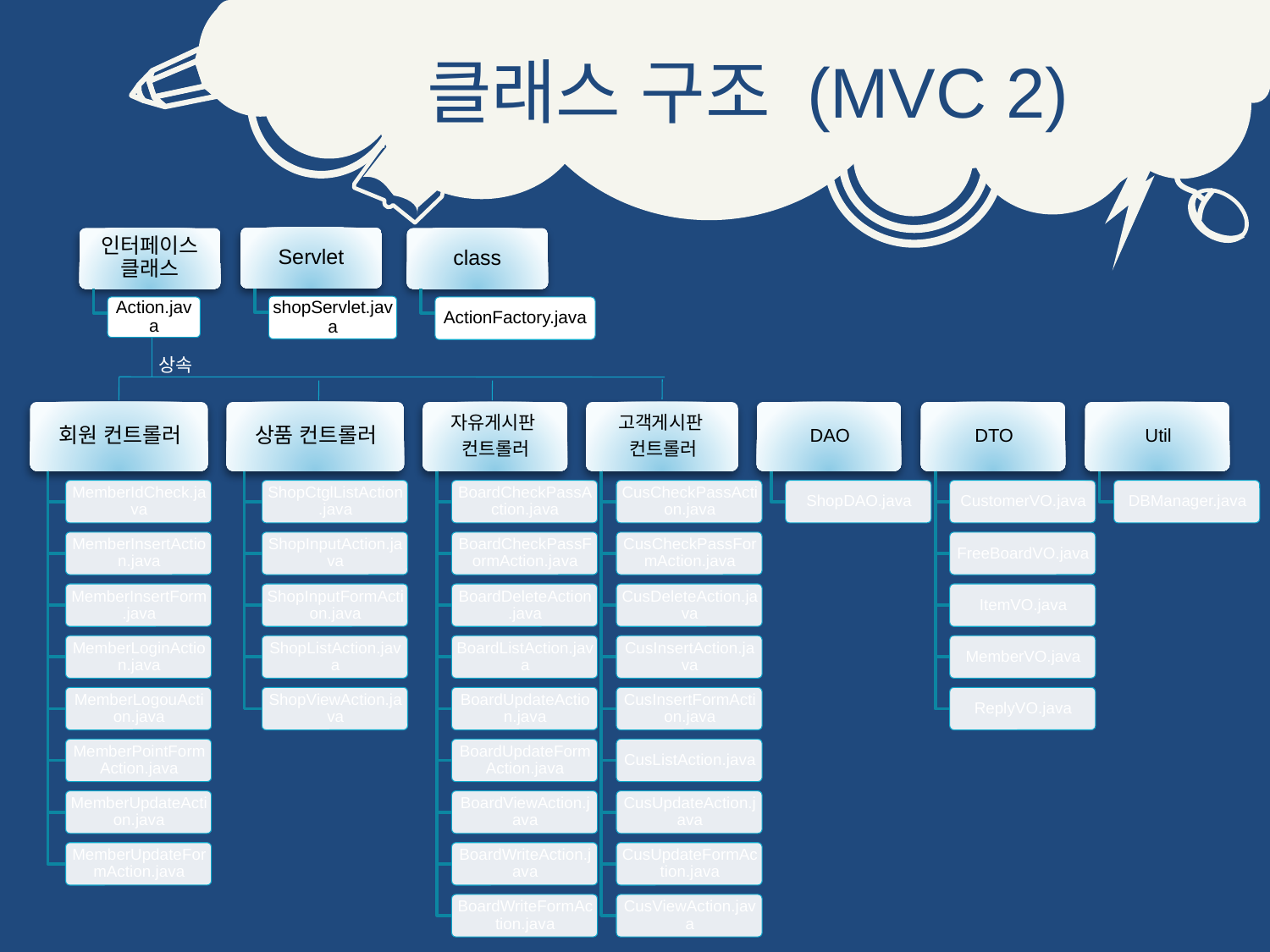

# 클래스 구조 (MVC 2)

Servlet

인터페이스 클래스

class

shopServlet.java

Action.java

ActionFactory.java
회원 컨트롤러
MemberIdCheck.java
MemberInsertAction.java
MemberInsertForm.java
MemberLoginAction.java
MemberLogouAction.java
MemberPointFormAction.java
MemberUpdateAction.java
MemberUpdateFormAction.java
상품 컨트롤러
ShopCtglListAction.java
ShopInputAction.java
ShopInputFormAction.java
ShopListAction.java
ShopViewAction.java
자유게시판
컨트롤러
BoardCheckPassAction.java
BoardCheckPassFormAction.java
BoardDeleteAction.java
BoardListAction.java
BoardUpdateAction.java
BoardUpdateFormAction.java
BoardViewAction.java
BoardWriteAction.java
BoardWriteFormAction.java
고객게시판
컨트롤러
CusCheckPassAction.java
CusCheckPassFormAction.java
CusDeleteAction.java
CusInsertAction.java
CusInsertFormAction.java
CusListAction.java
CusUpdateAction.java
CusUpdateFormAction.java
CusViewAction.java
DAO
ShopDAO.java
DTO
CustomerVO.java
FreeBoardVO.java
ItemVO.java
MemberVO.java
ReplyVO.java
Util
DBManager.java
상속